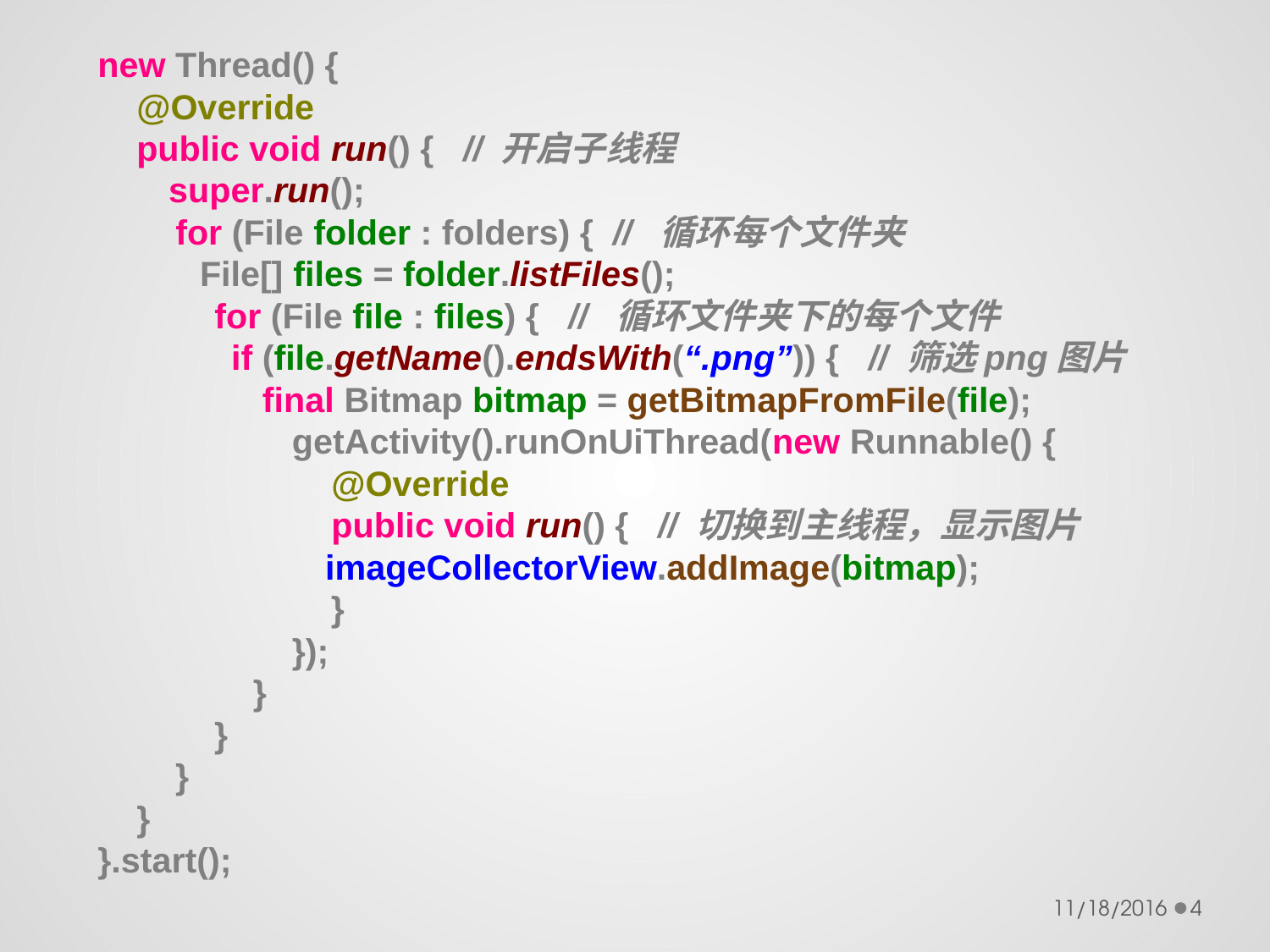

new Thread() {
    @Override
    public void run() {   // 开启子线程
        super.run();
        for (File folder : folders) {  //  循环每个文件夹
            File[] files = folder.listFiles();
            for (File file : files) {   //  循环文件夹下的每个文件
                if (file.getName().endsWith(“.png”)) {   // 筛选png图片
                    final Bitmap bitmap = getBitmapFromFile(file);
                    getActivity().runOnUiThread(new Runnable() {
                        @Override
                        public void run() {   // 切换到主线程，显示图片
                            imageCollectorView.addImage(bitmap);
                        }
                    });
                }
            }
        }
    }
}.start();

11/18/2016
4